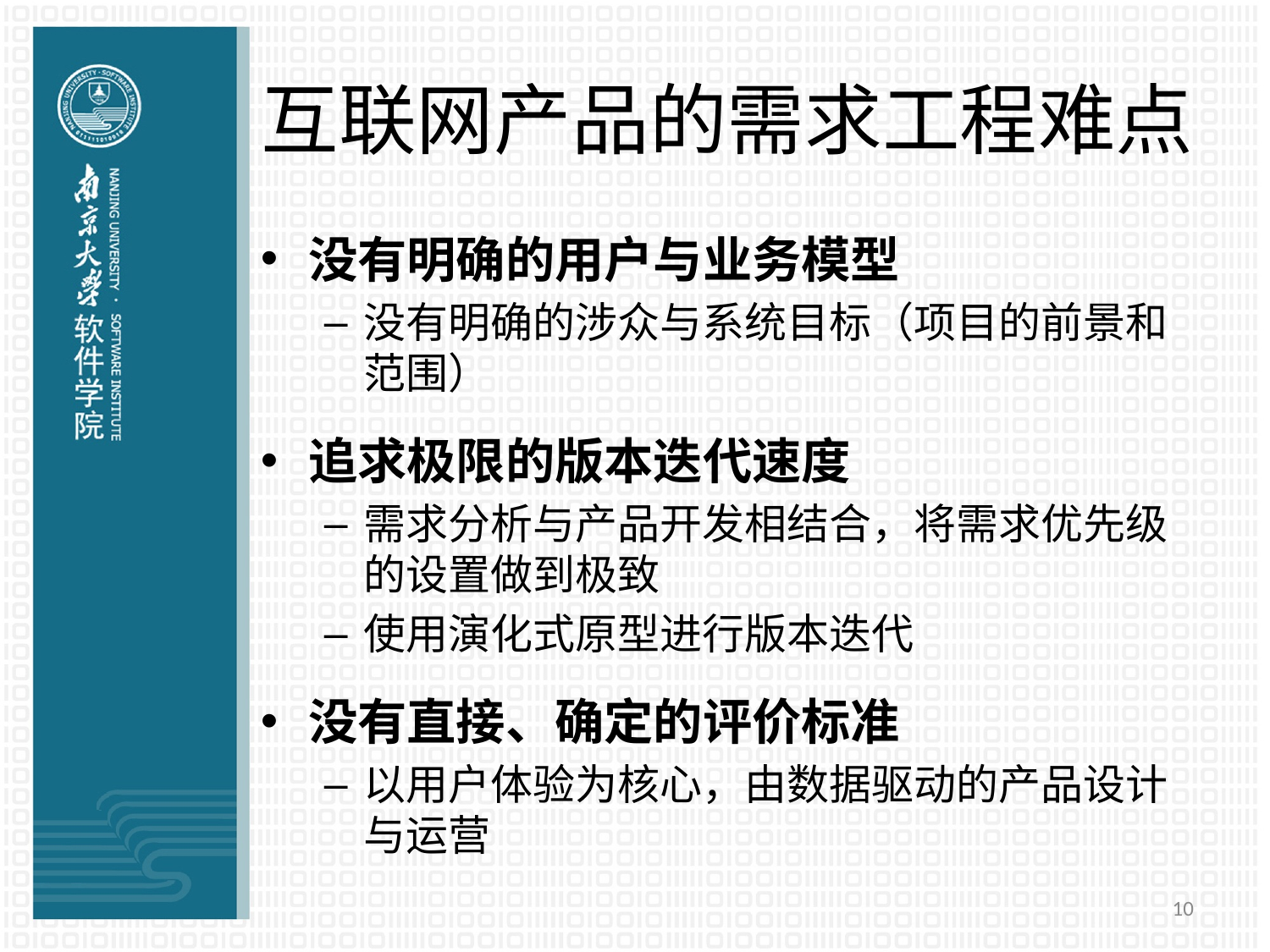

# 互联网产品的需求工程难点
没有明确的用户与业务模型
没有明确的涉众与系统目标（项目的前景和范围）

追求极限的版本迭代速度
需求分析与产品开发相结合，将需求优先级的设置做到极致
使用演化式原型进行版本迭代

没有直接、确定的评价标准
以用户体验为核心，由数据驱动的产品设计与运营
10